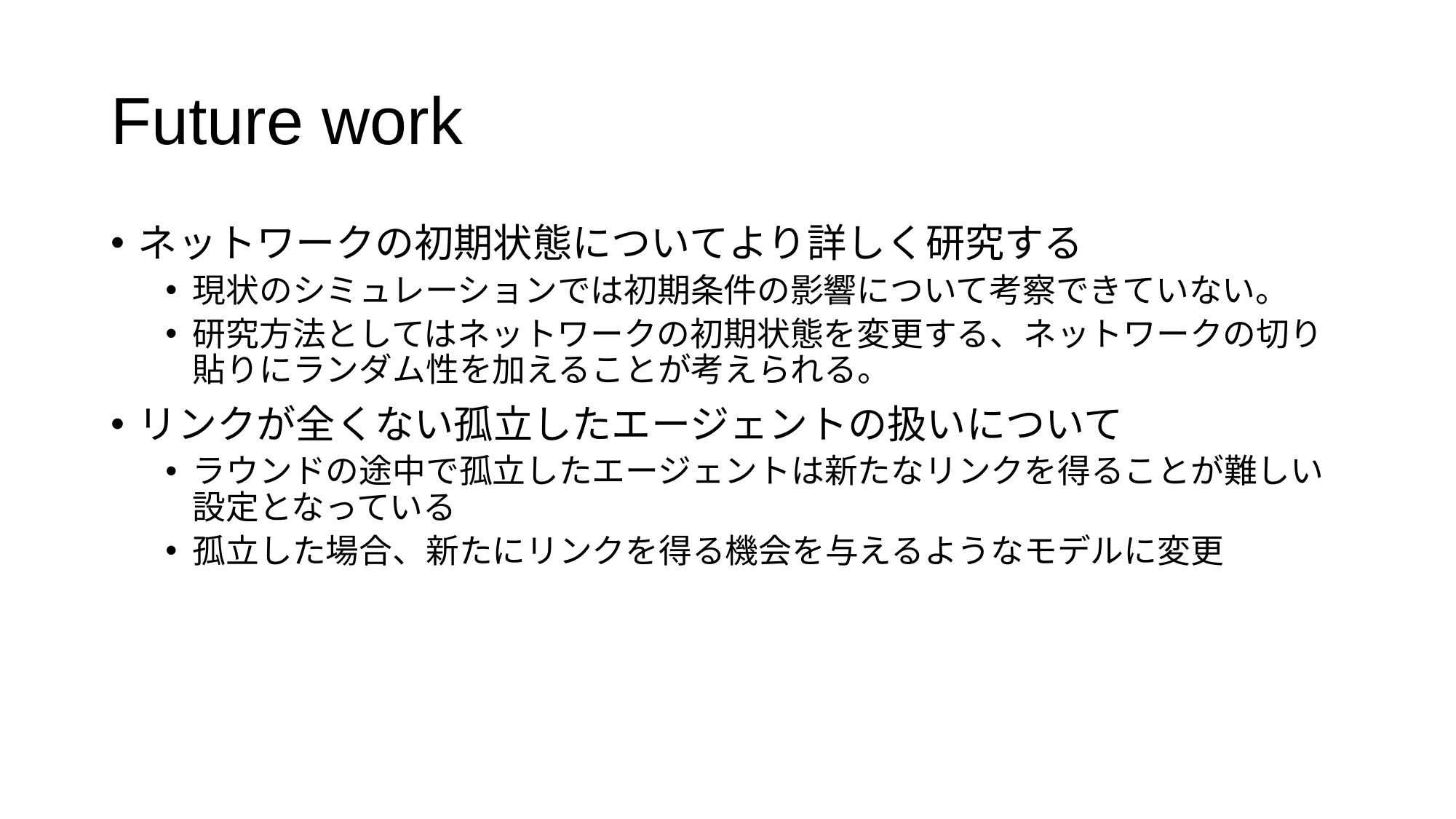

# Future work
ネットワークの初期状態についてより詳しく研究する
現状のシミュレーションでは初期条件の影響について考察できていない。
研究方法としてはネットワークの初期状態を変更する、ネットワークの切り貼りにランダム性を加えることが考えられる。
リンクが全くない孤立したエージェントの扱いについて
ラウンドの途中で孤立したエージェントは新たなリンクを得ることが難しい設定となっている
孤立した場合、新たにリンクを得る機会を与えるようなモデルに変更